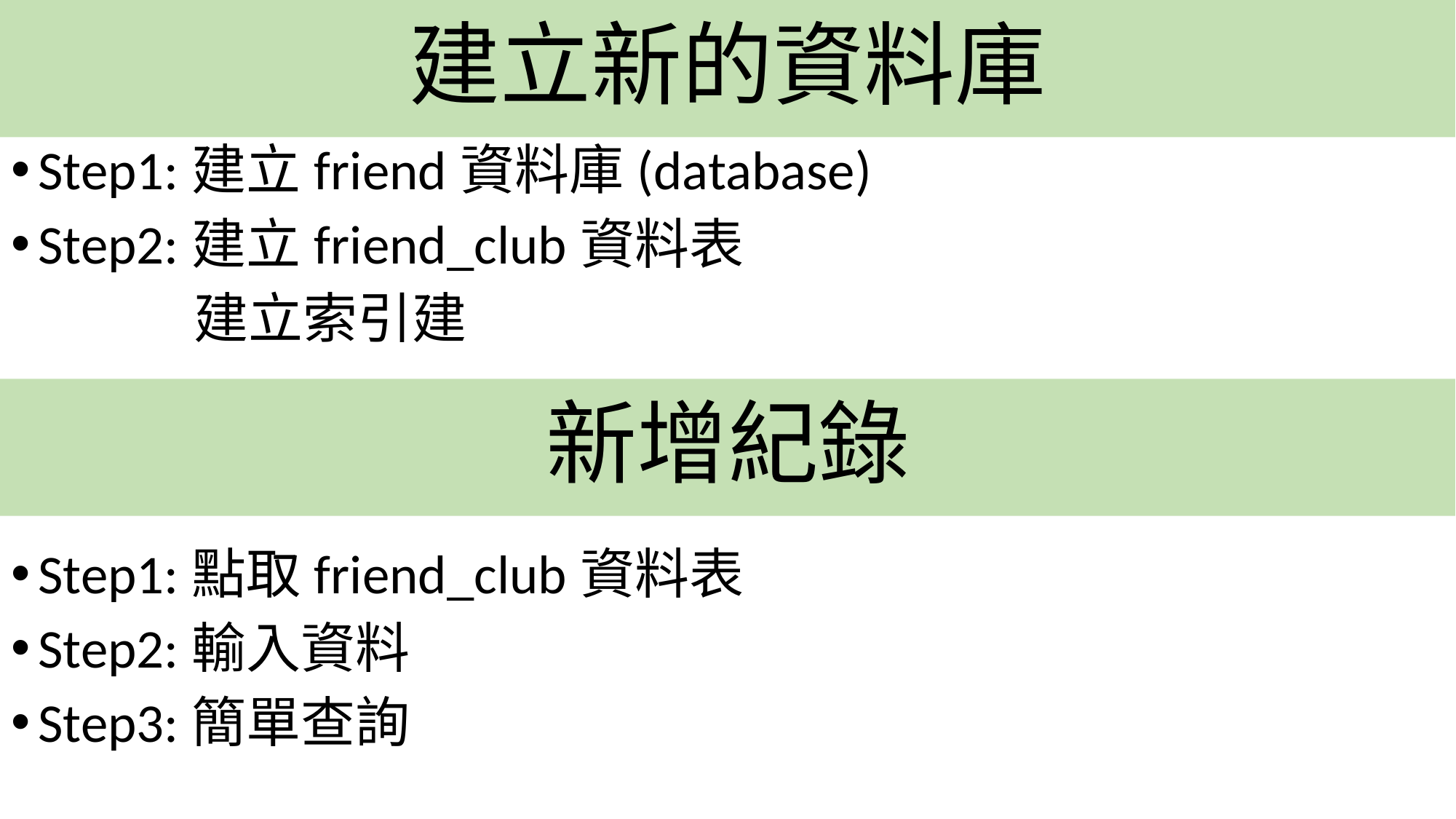

# 建立新的資料庫
Step1:建立friend資料庫(database)
Step2:建立friend_club資料表
	     建立索引建
新增紀錄
Step1:點取friend_club資料表
Step2:輸入資料
Step3:簡單查詢